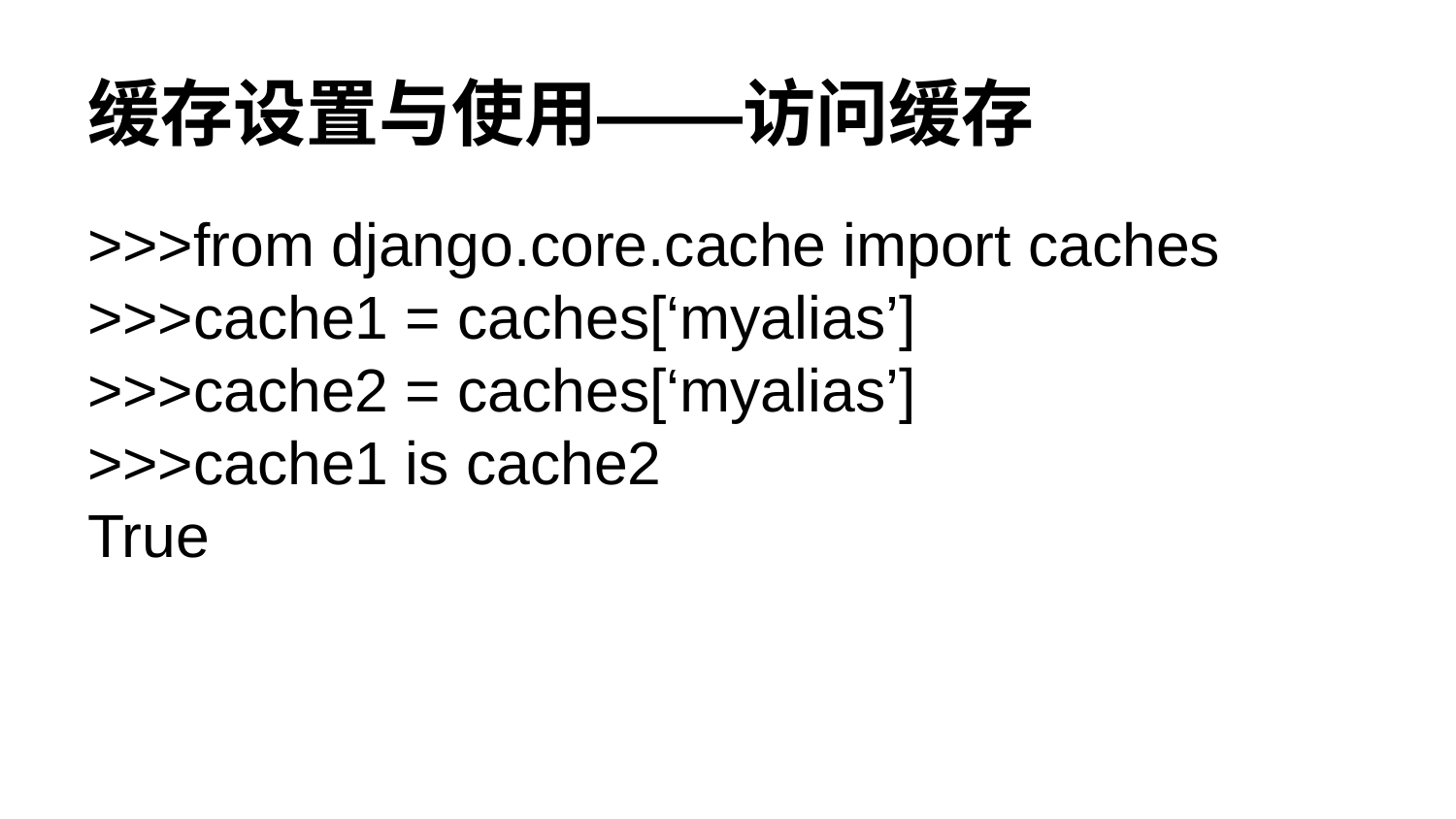

# 缓存设置与使用——访问缓存
>>>from django.core.cache import caches
>>>cache1 = caches[‘myalias’]
>>>cache2 = caches[‘myalias’]
>>>cache1 is cache2
True